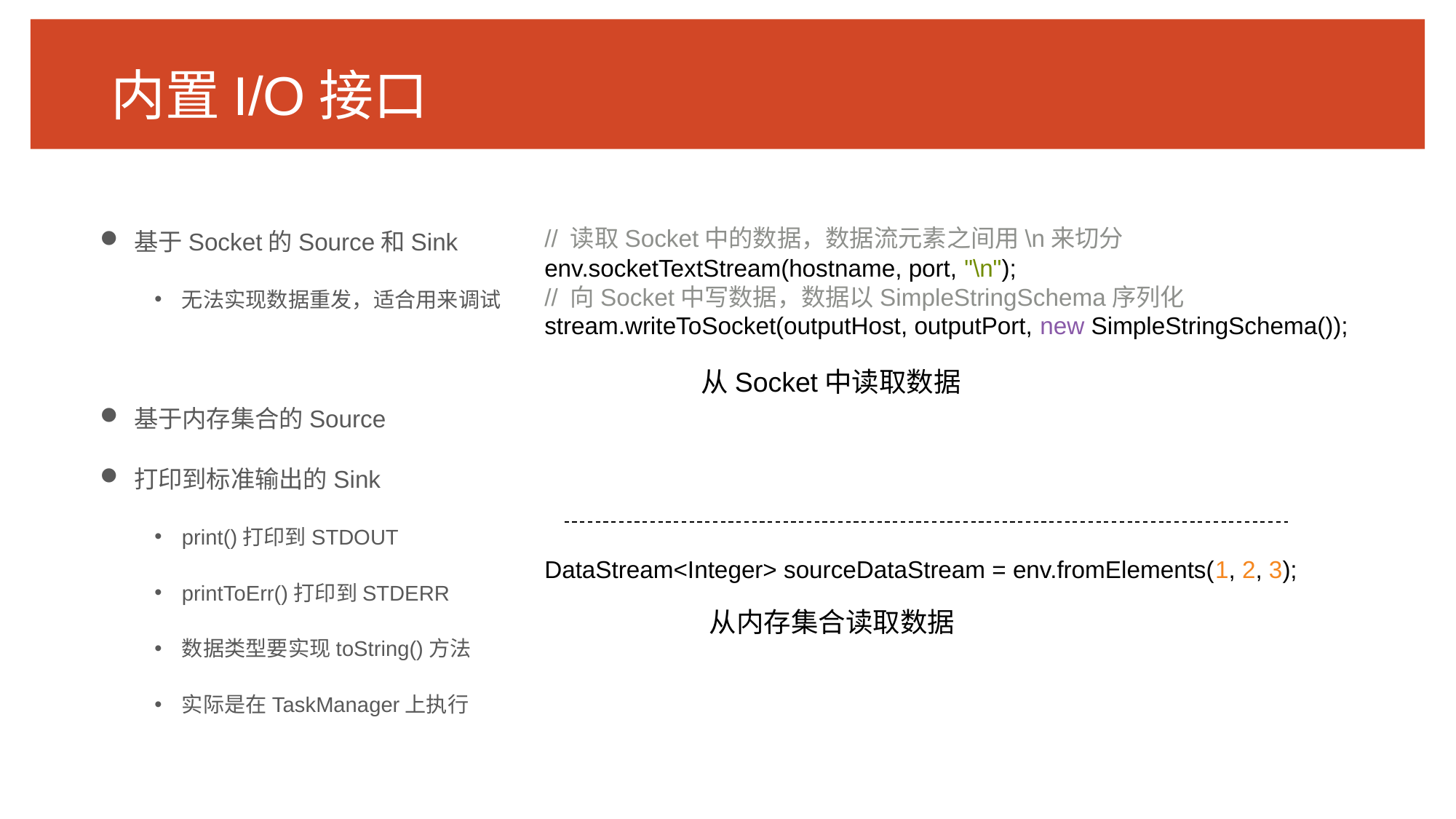

# 内置I/O接口
基于Socket的Source和Sink
无法实现数据重发，适合用来调试

基于内存集合的Source
打印到标准输出的Sink
print()打印到STDOUT
printToErr()打印到STDERR
数据类型要实现toString()方法
实际是在TaskManager上执行

// 读取Socket中的数据，数据流元素之间用\n来切分
env.socketTextStream(hostname, port, "\n");
// 向Socket中写数据，数据以SimpleStringSchema序列化
stream.writeToSocket(outputHost, outputPort, new SimpleStringSchema());
从Socket中读取数据
DataStream<Integer> sourceDataStream = env.fromElements(1, 2, 3);
从内存集合读取数据